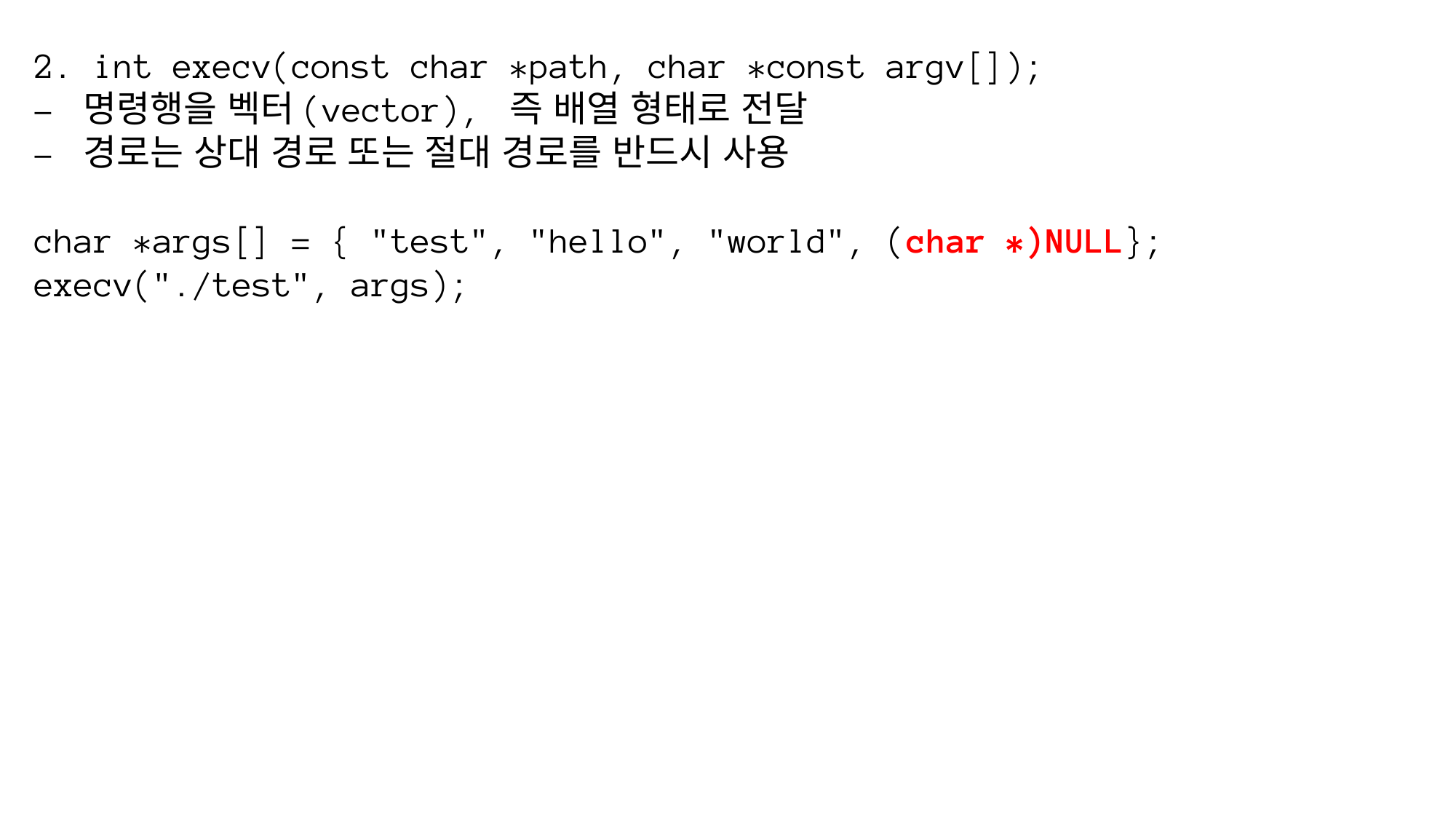

2. int execv(const char *path, char *const argv[]);
- 명령행을 벡터(vector), 즉 배열 형태로 전달
- 경로는 상대 경로 또는 절대 경로를 반드시 사용

char *args[] = { "test", "hello", "world", (char *)NULL};
execv("./test", args);